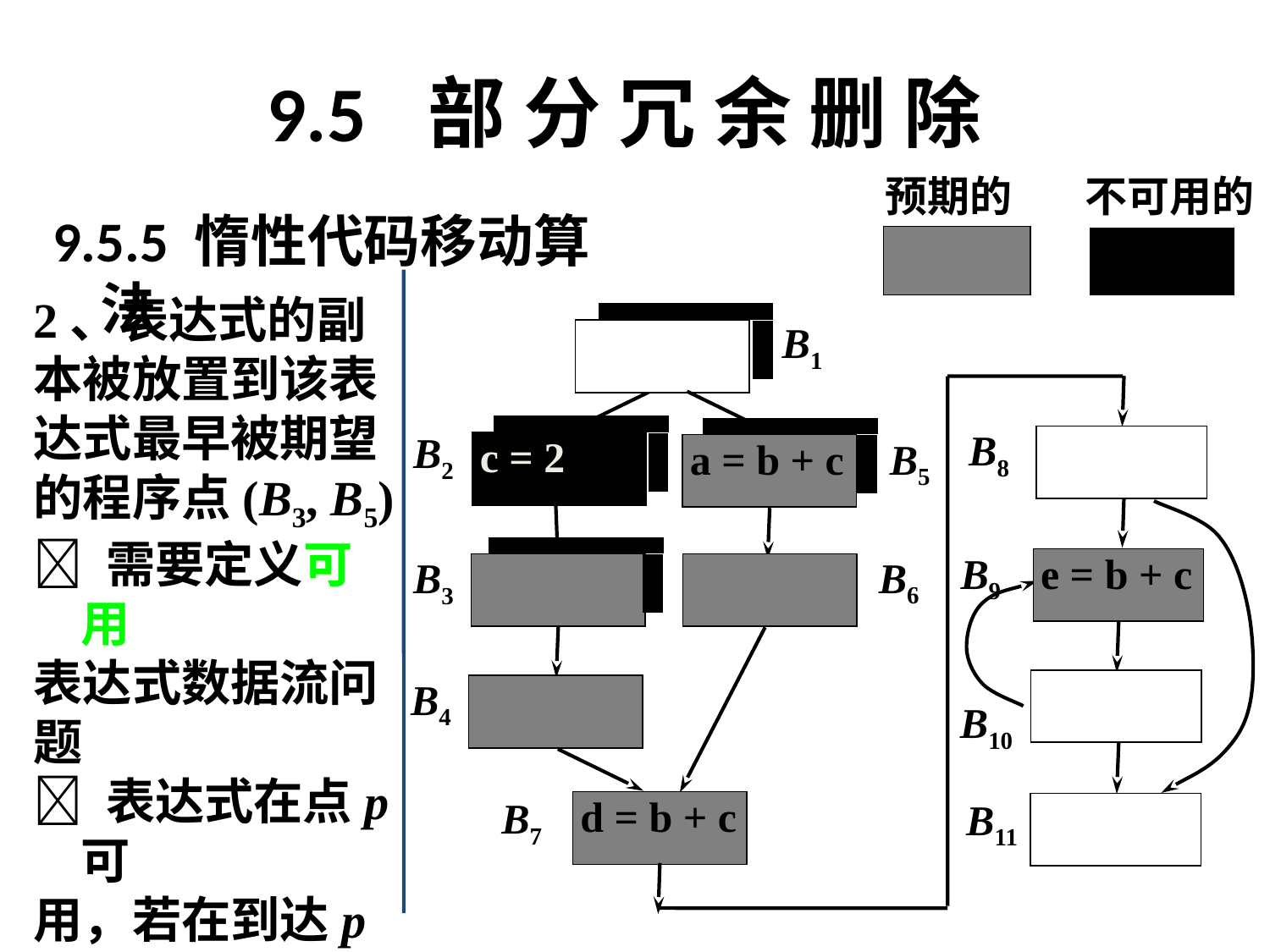

# 9.5  部 分 冗 余 删 除
预期的

不可用的

B1

 B2
B5

c = 2
a = b + c

B6
 B3

 B4

B7
d = b + c

B8

B9
e = b + c

B10

B11

9.5.5 惰性代码移动算法

2、表达式的副
本被放置到该表
达式最早被期望
的程序点(B3, B5)
• 需要定义可用
表达式数据流问
题
• 表达式在点p可
用，若在到达p
的所有路径上它
都被预期